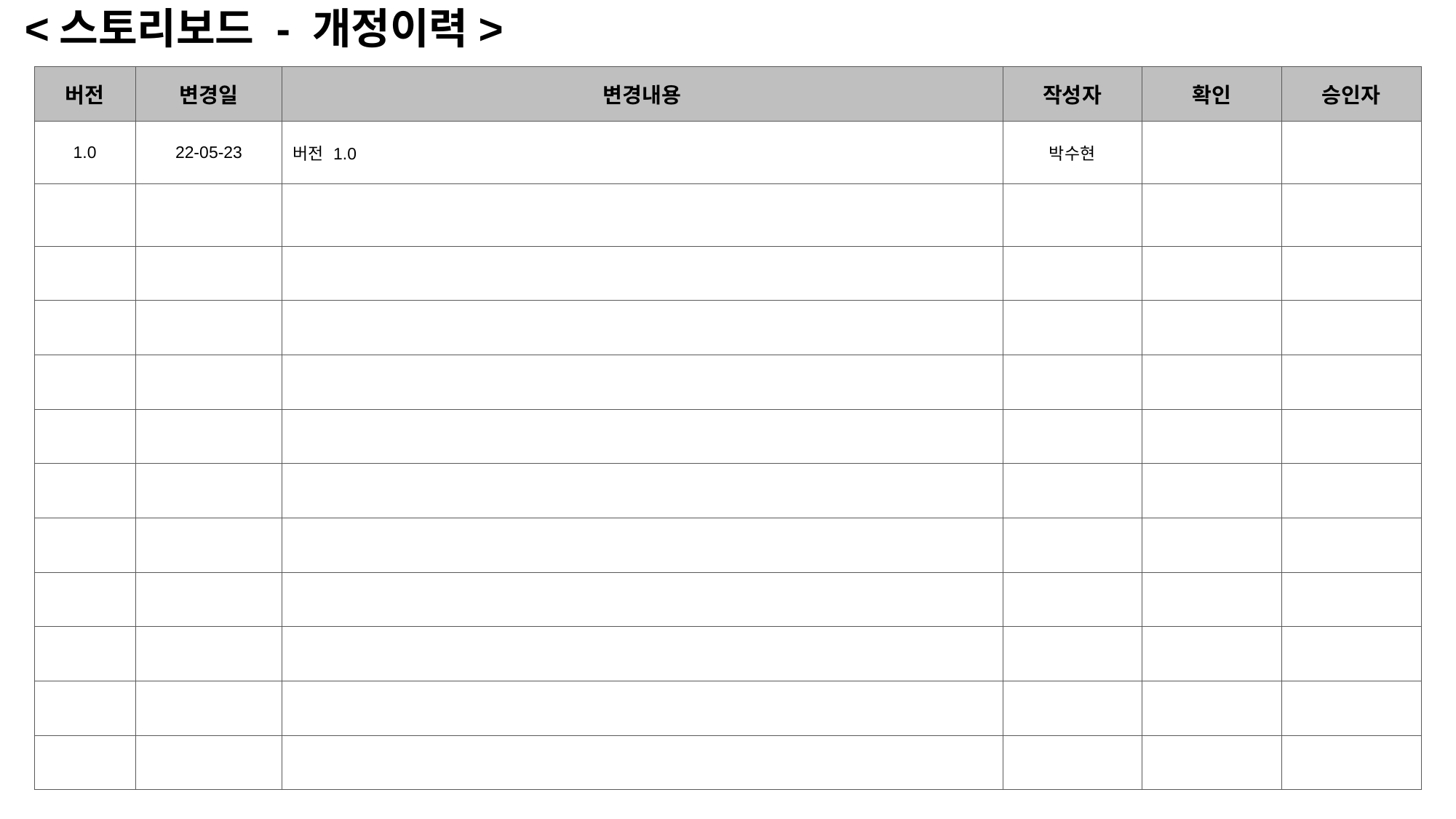

<스토리보드 - 개정이력>
| 버전 | 변경일 | 변경내용 | 작성자 | 확인 | 승인자 |
| --- | --- | --- | --- | --- | --- |
| 1.0 | 22-05-23 | 버전 1.0 | 박수현 |  |  |
|  |  |  |  |  |  |
|  |  |  |  |  |  |
|  |  |  |  |  |  |
|  |  |  |  |  |  |
|  |  |  |  |  |  |
|  |  |  |  |  |  |
|  |  |  |  |  |  |
|  |  |  |  |  |  |
|  |  |  |  |  |  |
|  |  |  |  |  |  |
|  |  |  |  |  |  |